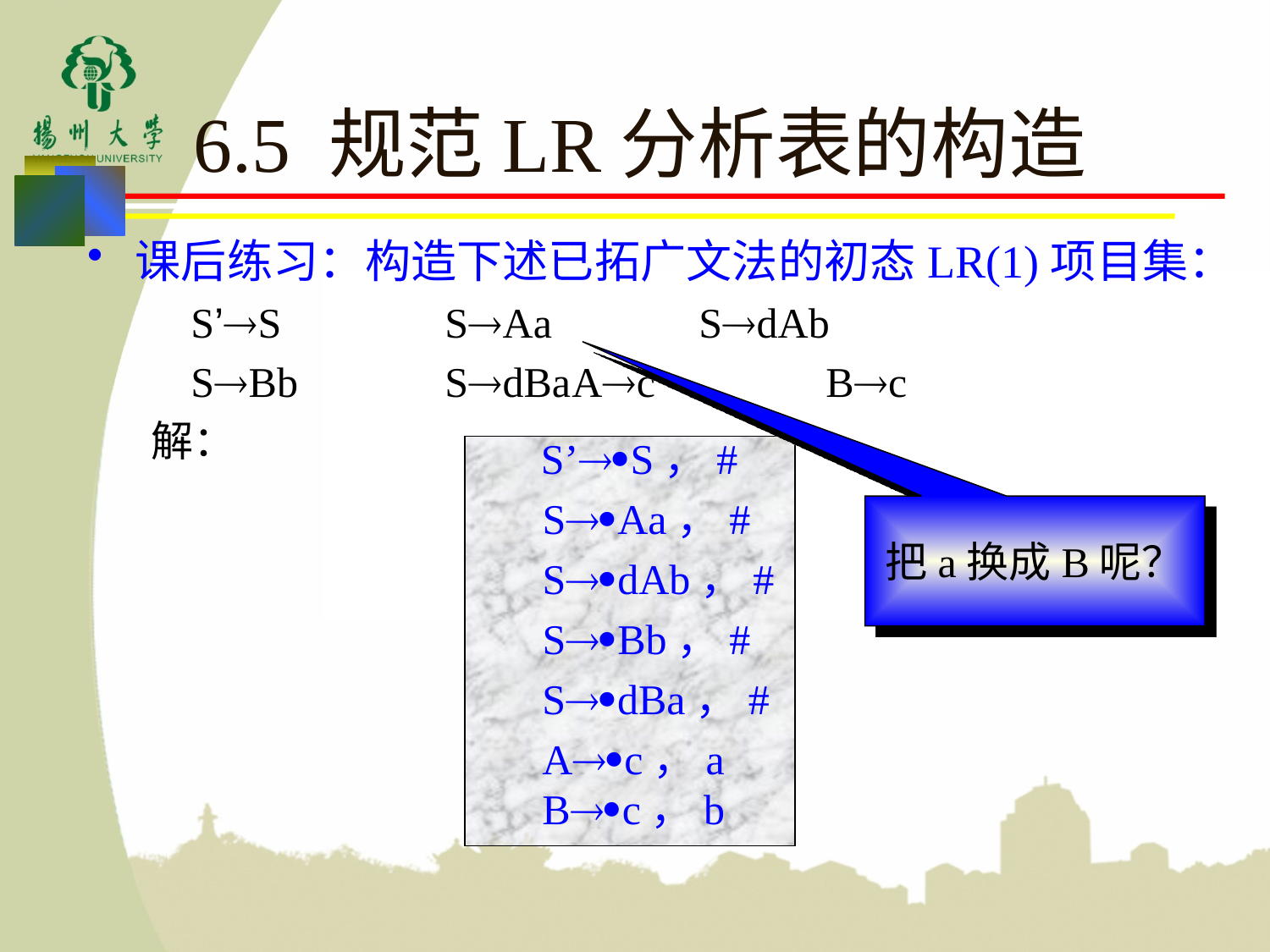

# 6.5 规范LR分析表的构造
课后练习：构造下述已拓广文法的初态LR(1)项目集：
	S’→S		S→Aa		S→dAb
	S→Bb		S→dBa	A→c		B→c
解：
S’→•S，#

S→•Aa，#
把a换成B呢？
S→•dAb，#
S→•Bb，#
S→•dBa，#
A→•c，a
B→•c，b

85